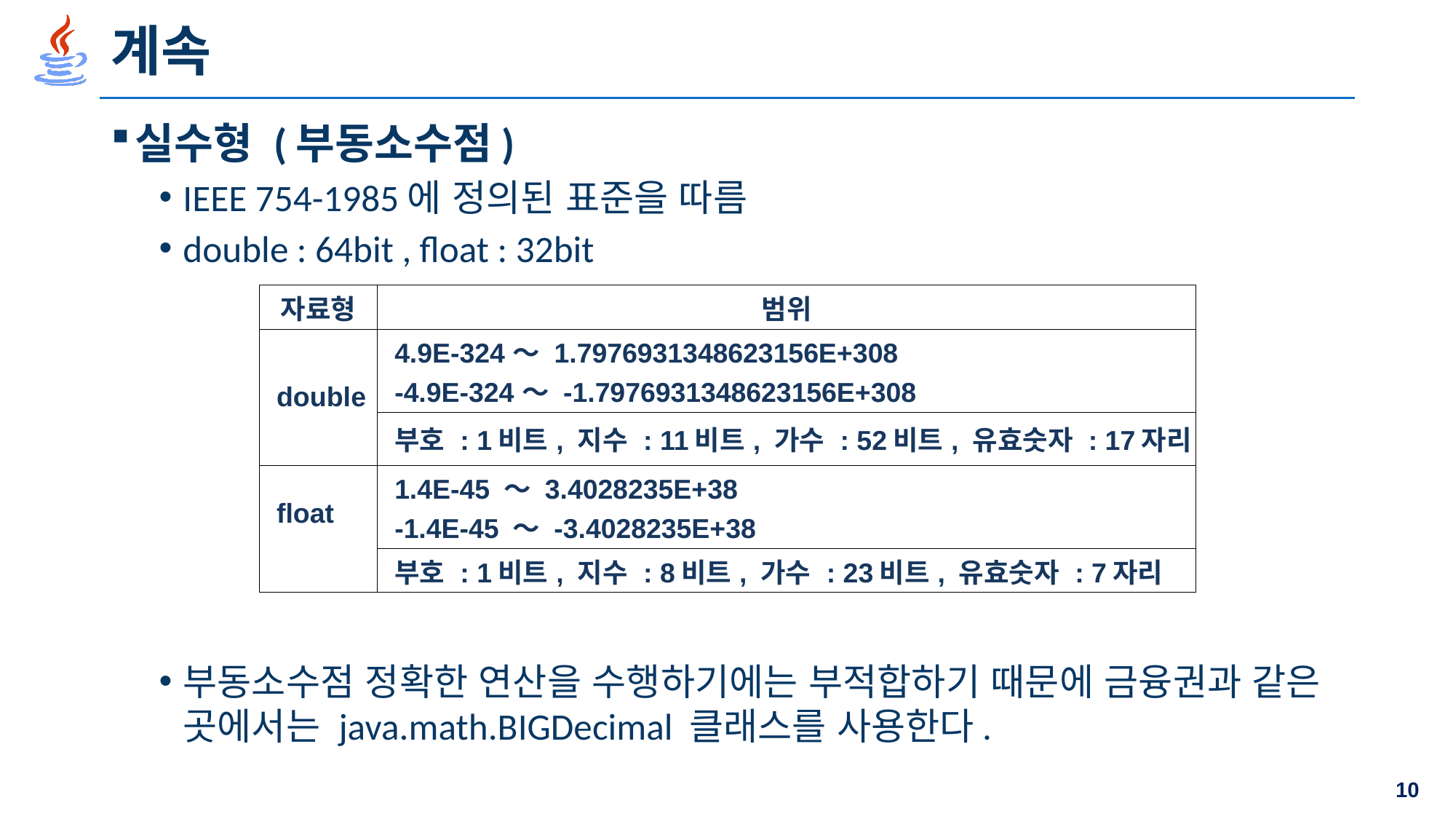

# 계속
실수형 (부동소수점)
IEEE 754-1985에 정의된 표준을 따름
double : 64bit , float : 32bit

부동소수점 정확한 연산을 수행하기에는 부적합하기 때문에 금융권과 같은 곳에서는 java.math.BIGDecimal 클래스를 사용한다.
| 자료형 | 범위 |
| --- | --- |
| double | 4.9E-324 ～ 1.7976931348623156E+308 -4.9E-324 ～ -1.7976931348623156E+308 |
|  | 부호 : 1비트, 지수 : 11비트, 가수 : 52비트, 유효숫자 : 17자리 |
| float | 1.4E-45 ～ 3.4028235E+38 -1.4E-45 ～ -3.4028235E+38 |
|  | 부호 : 1비트, 지수 : 8비트, 가수 : 23비트, 유효숫자 : 7자리 |
10